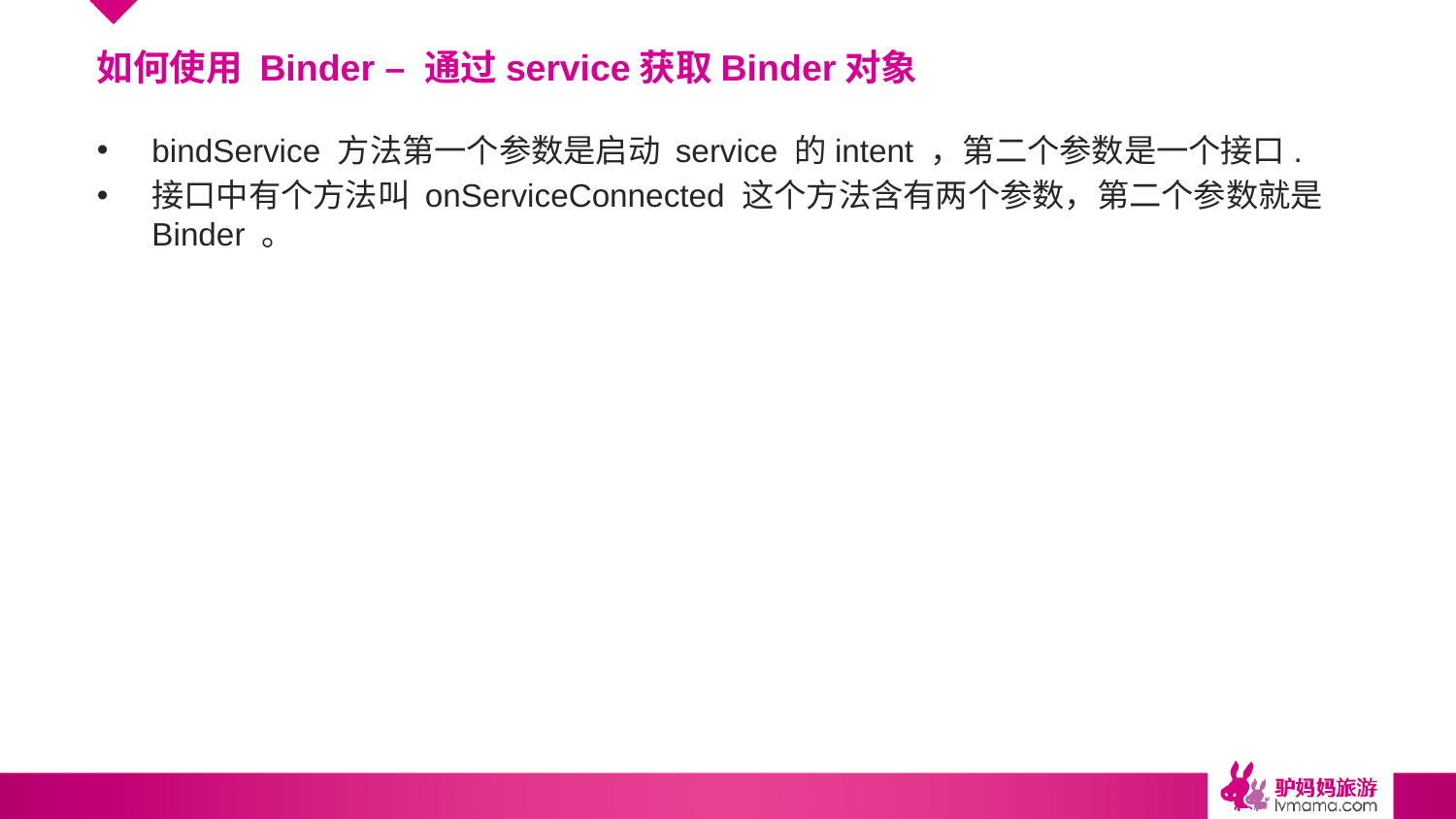

# 如何使用 Binder – 通过service获取Binder对象
bindService 方法第一个参数是启动 service 的intent ，第二个参数是一个接口.
接口中有个方法叫 onServiceConnected 这个方法含有两个参数，第二个参数就是 Binder 。